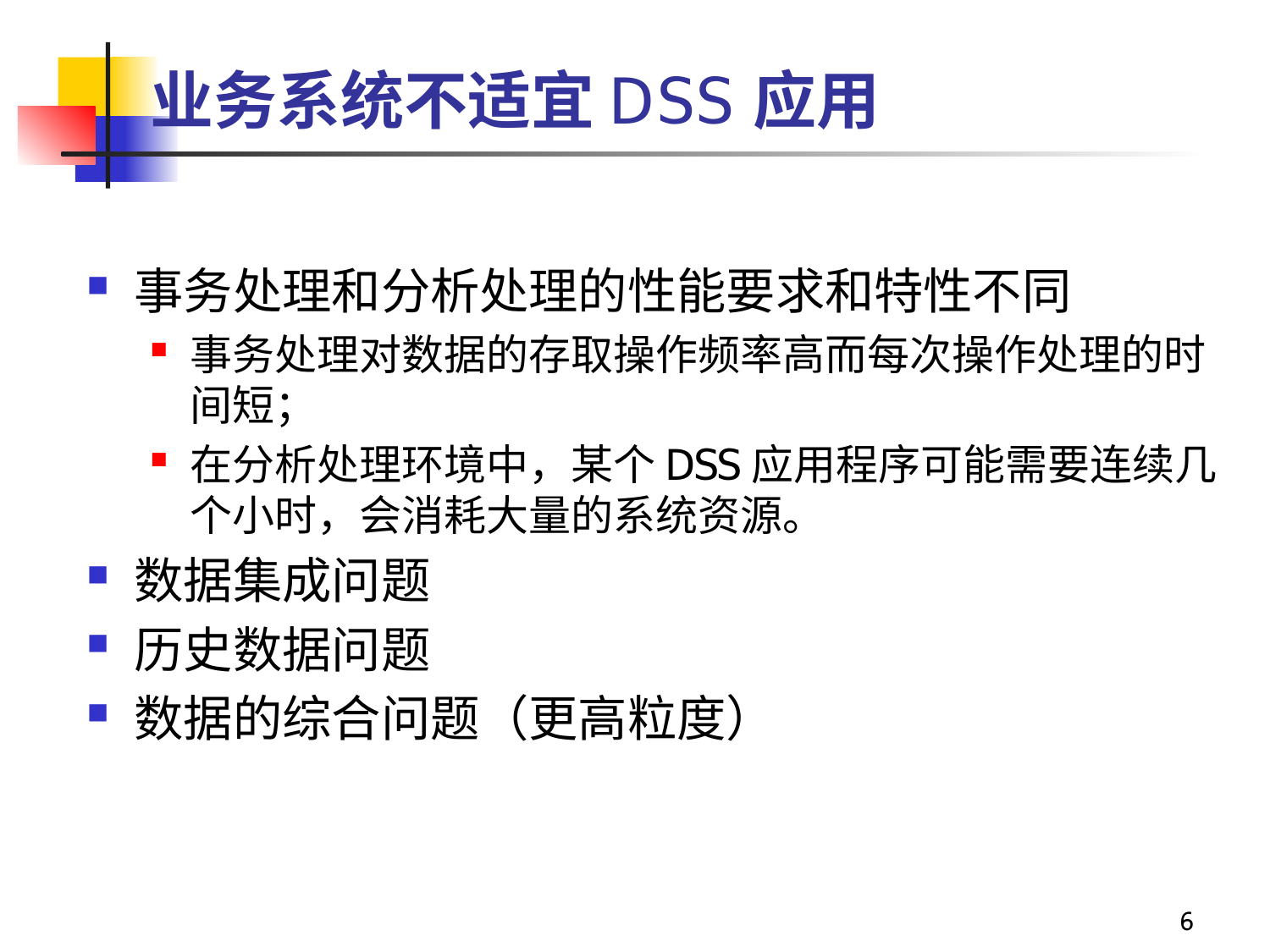

# 业务系统不适宜DSS应用
事务处理和分析处理的性能要求和特性不同
事务处理对数据的存取操作频率高而每次操作处理的时间短；
在分析处理环境中，某个DSS应用程序可能需要连续几个小时，会消耗大量的系统资源。
数据集成问题
历史数据问题
数据的综合问题（更高粒度）
6